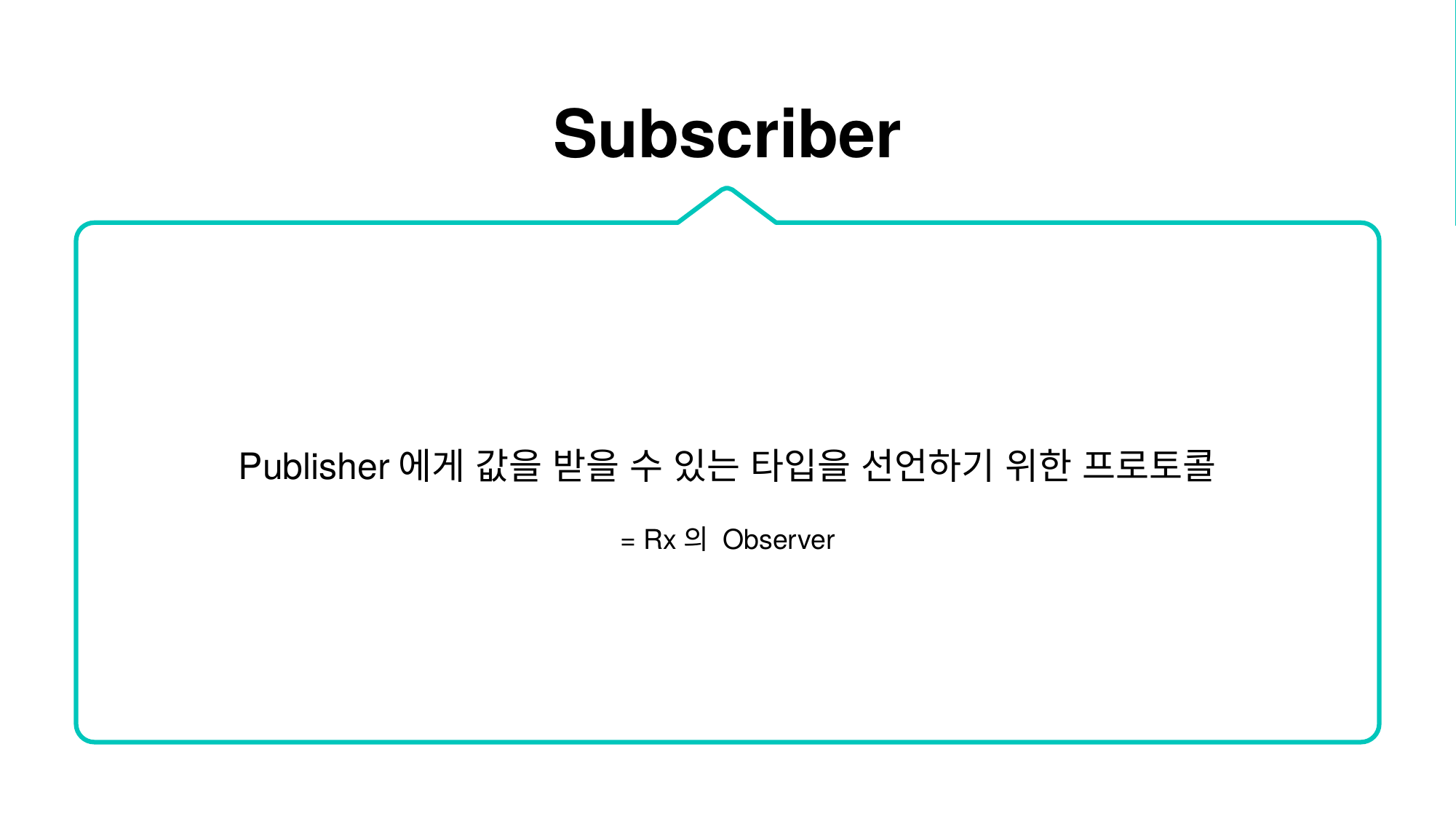

Subscriber

Publisher에게 값을 받을 수 있는 타입을 선언하기 위한 프로토콜
= Rx의 Observer